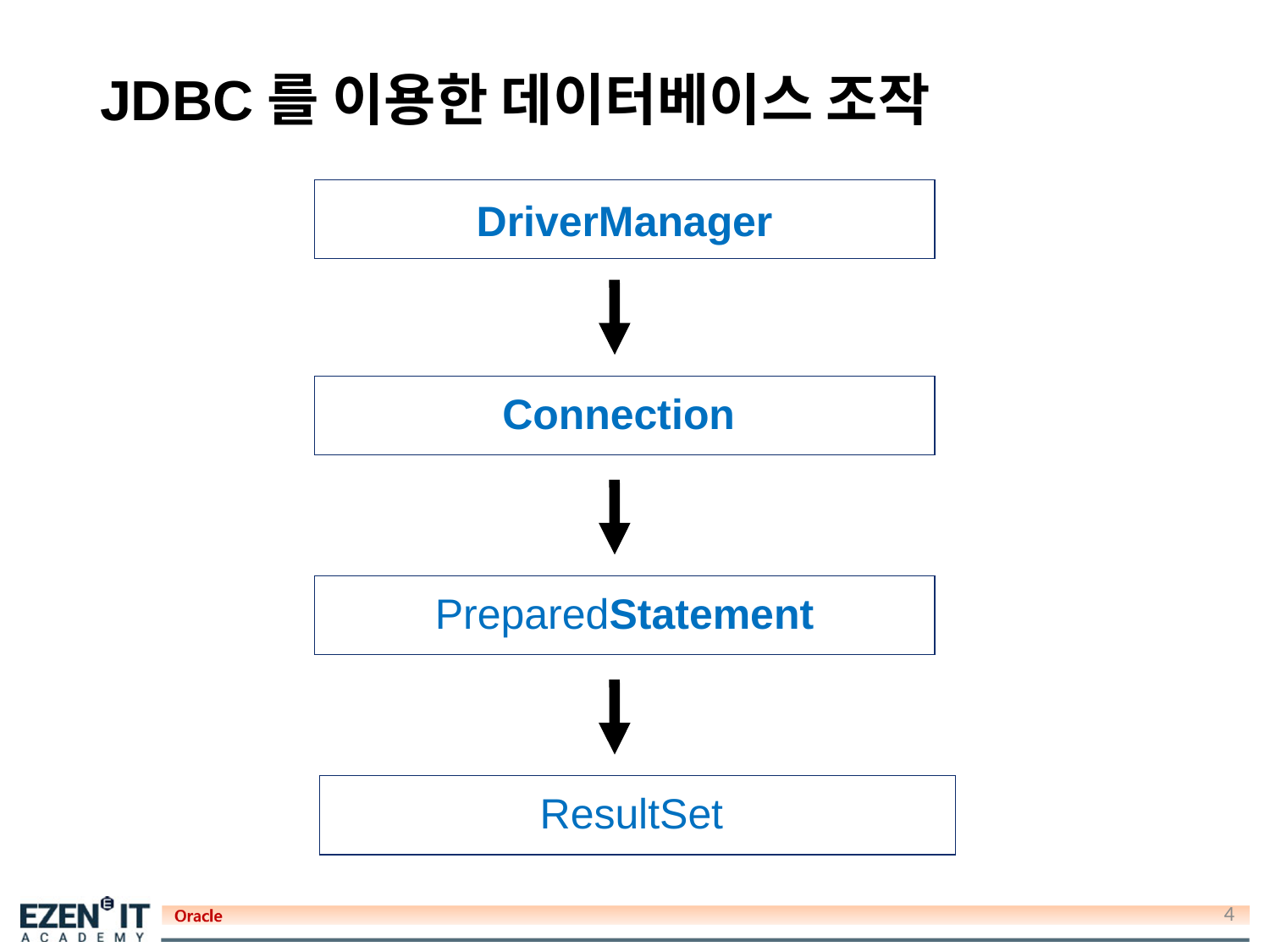

# JDBC를 이용한 데이터베이스 조작
DriverManager

Connection

 PreparedStatement

ResultSet
4